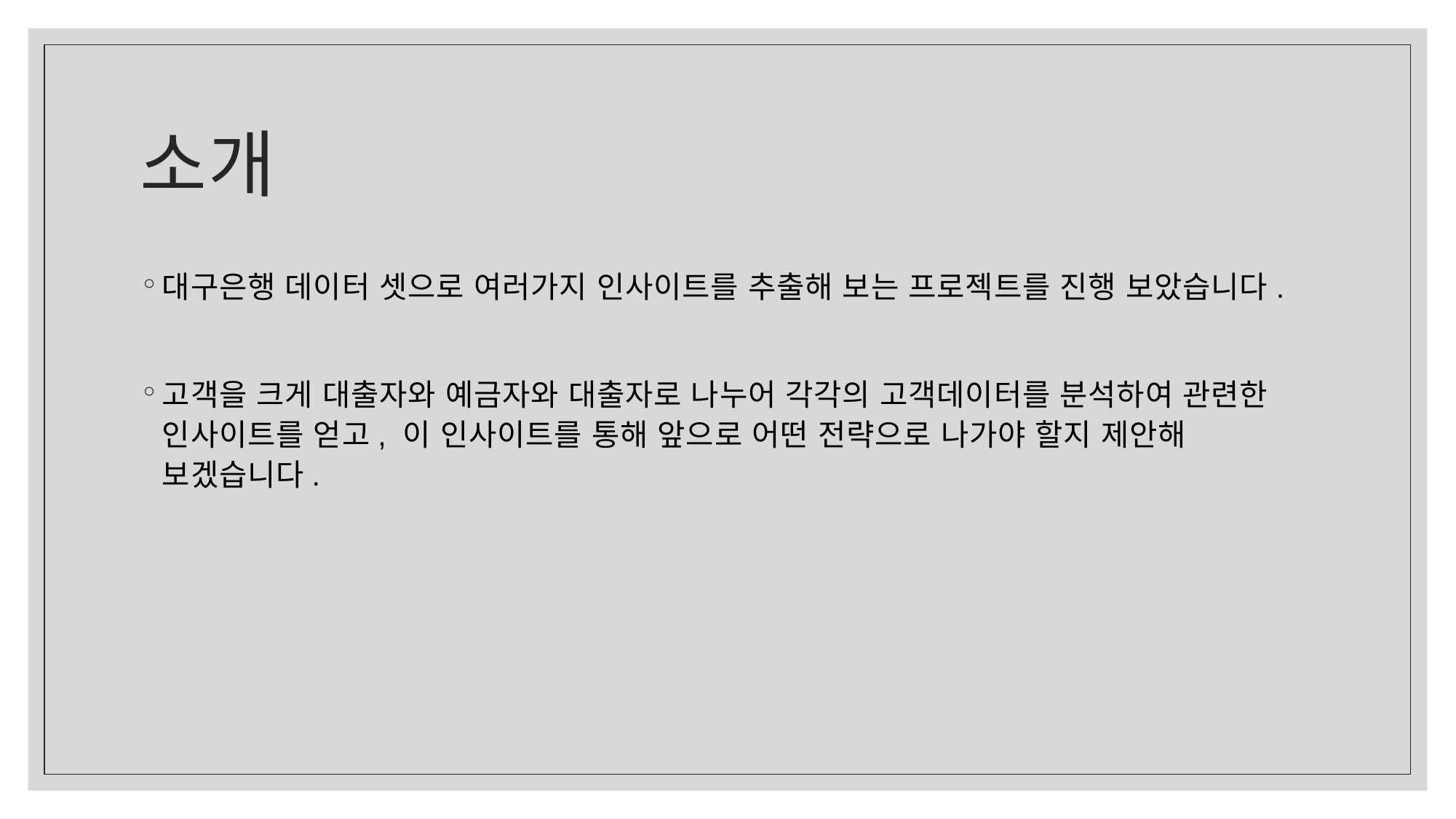

# 소개
대구은행 데이터 셋으로 여러가지 인사이트를 추출해 보는 프로젝트를 진행 보았습니다.

고객을 크게 대출자와 예금자와 대출자로 나누어 각각의 고객데이터를 분석하여 관련한 인사이트를 얻고, 이 인사이트를 통해 앞으로 어떤 전략으로 나가야 할지 제안해 보겠습니다.